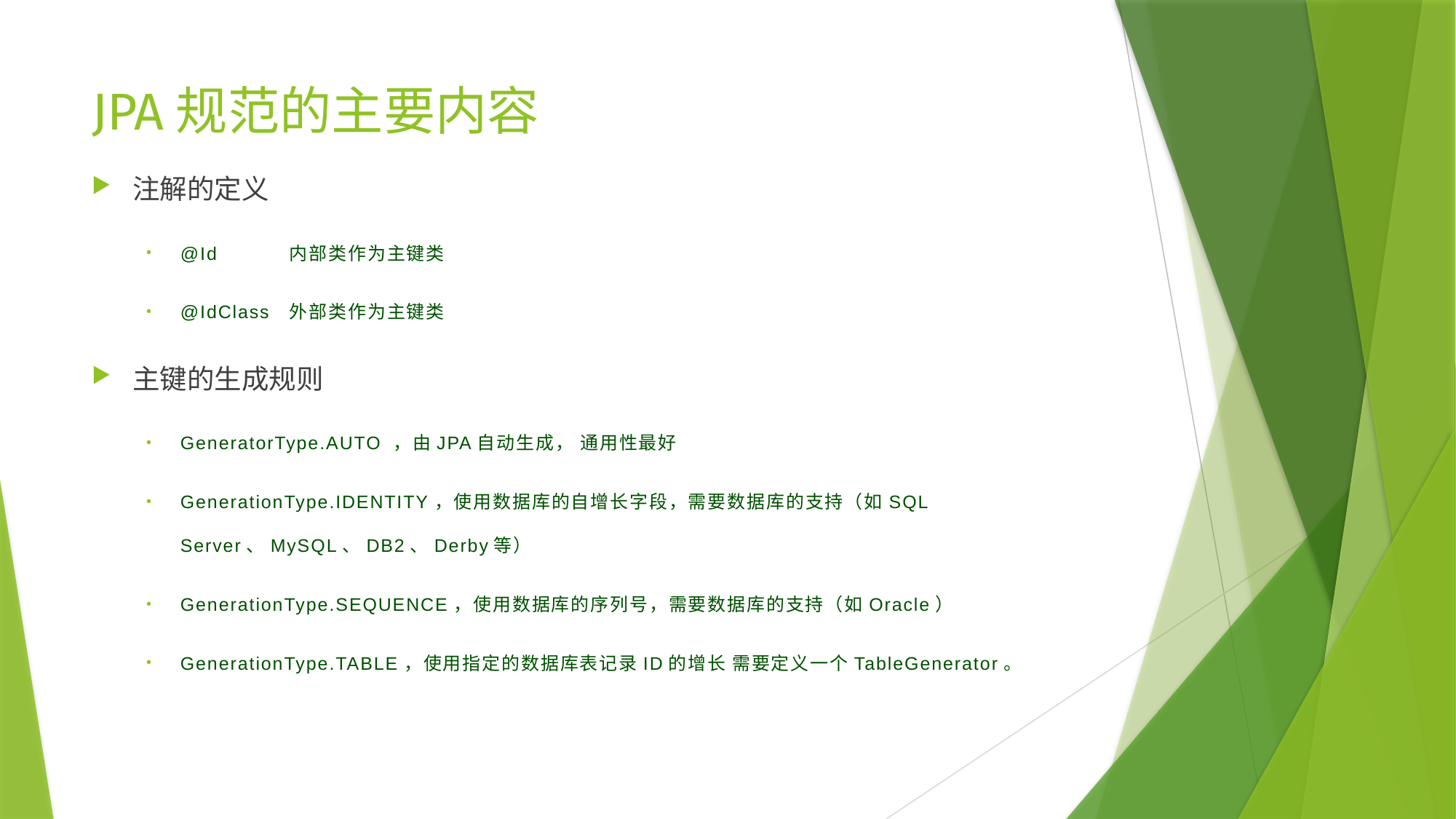

# JPA规范的主要内容
注解的定义
@Id   	内部类作为主键类
@IdClass  	外部类作为主键类

主键的生成规则
GeneratorType.AUTO ，由JPA自动生成， 通用性最好
GenerationType.IDENTITY，使用数据库的自增长字段，需要数据库的支持（如SQL Server、MySQL、DB2、Derby等）
GenerationType.SEQUENCE，使用数据库的序列号，需要数据库的支持（如Oracle）
GenerationType.TABLE，使用指定的数据库表记录ID的增长 需要定义一个TableGenerator。